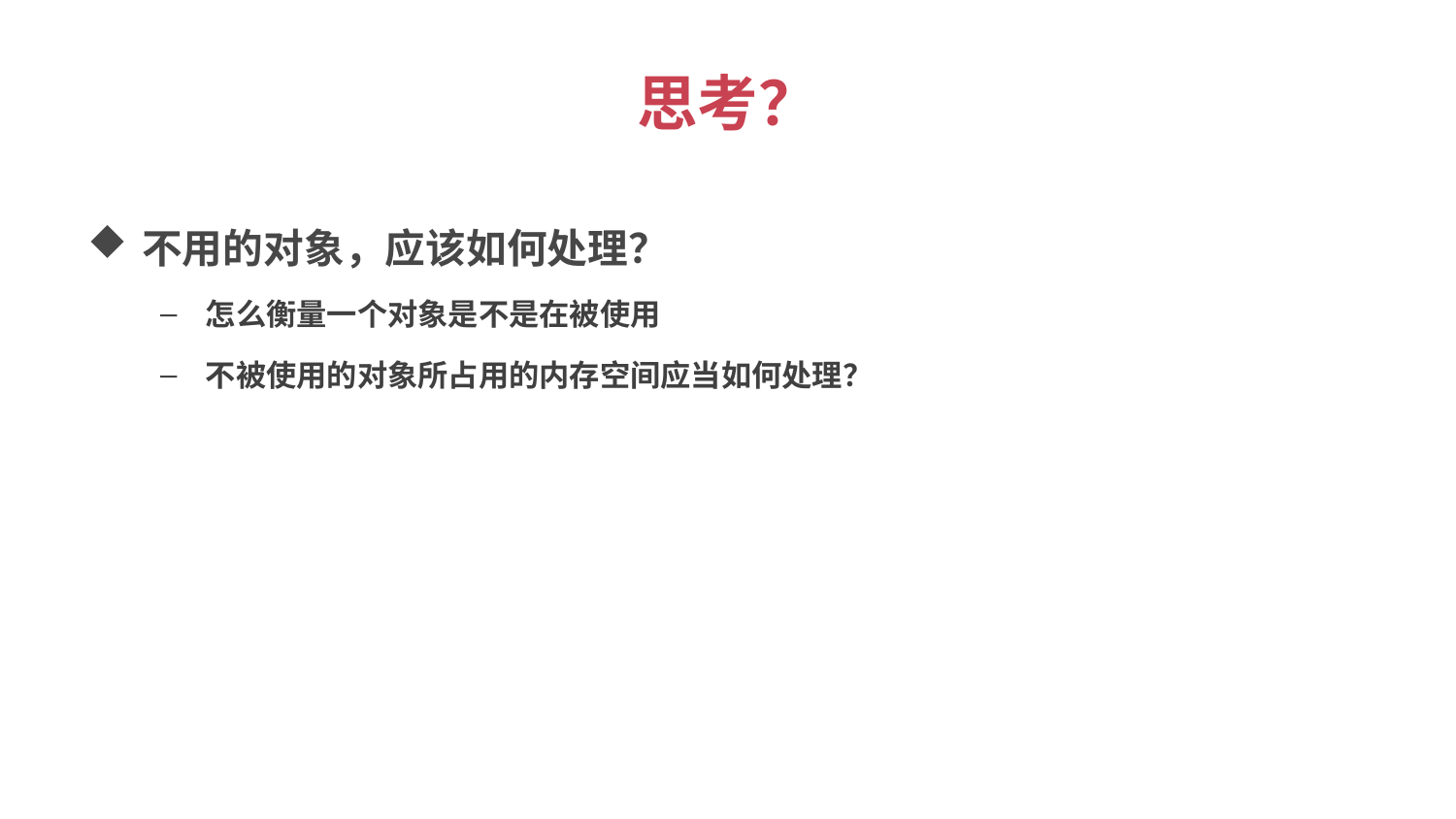

# 思考？
不用的对象，应该如何处理？
怎么衡量一个对象是不是在被使用
不被使用的对象所占用的内存空间应当如何处理？